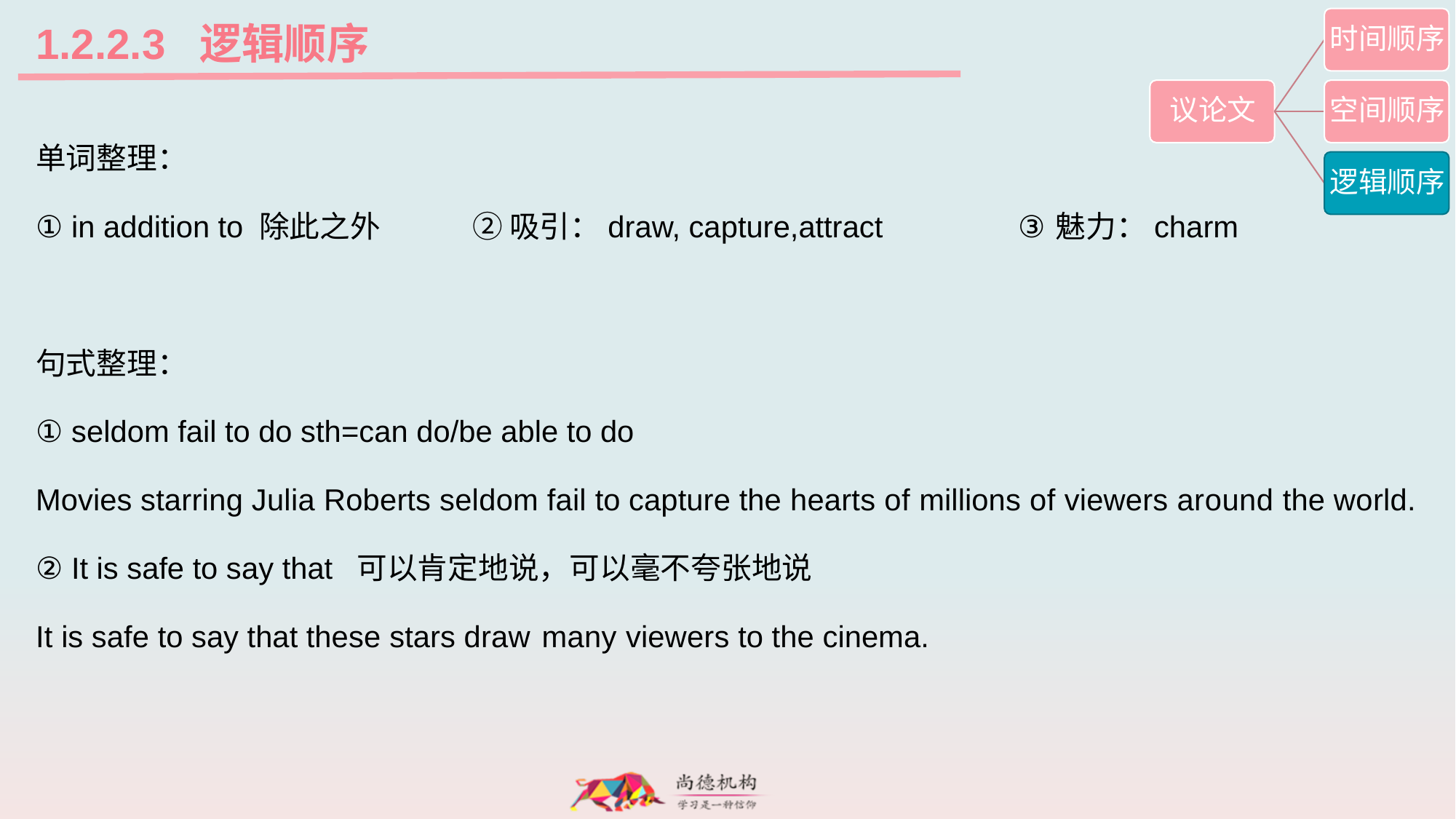

议论文

时间顺序

空间顺序

逻辑顺序
1.2.2.3  逻辑顺序
单词整理：
① in addition to 除此之外	② 吸引：draw, capture,attract		③魅力：charm

句式整理：
① seldom fail to do sth=can do/be able to do
Movies starring Julia Roberts seldom fail to capture the hearts of millions of viewers around the world.
② It is safe to say that  可以肯定地说，可以毫不夸张地说
It is safe to say that these stars draw many viewers to the cinema.